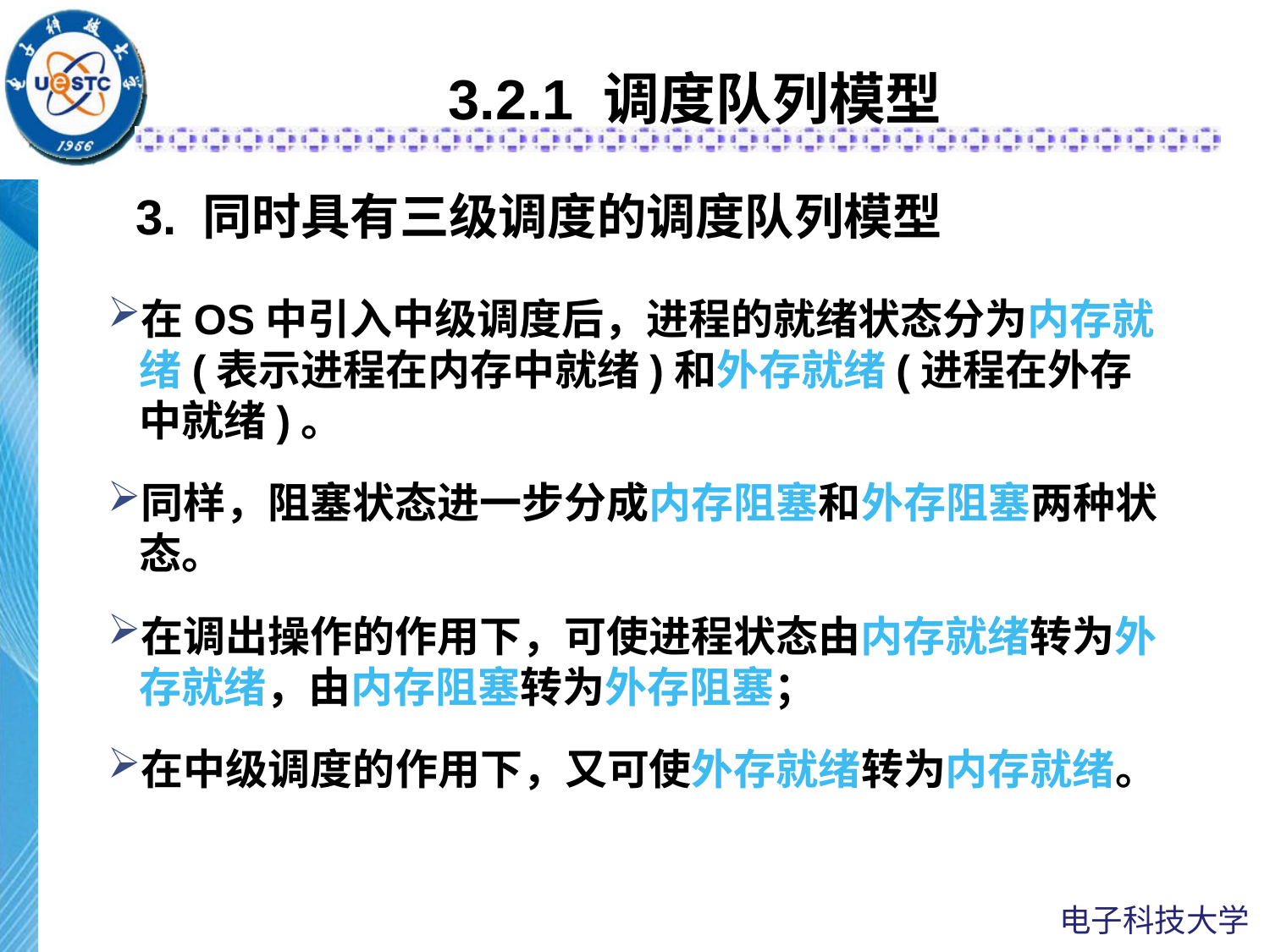

3.2.1 调度队列模型
3. 同时具有三级调度的调度队列模型
在OS中引入中级调度后，进程的就绪状态分为内存就绪(表示进程在内存中就绪)和外存就绪(进程在外存中就绪)。
同样，阻塞状态进一步分成内存阻塞和外存阻塞两种状态。
在调出操作的作用下，可使进程状态由内存就绪转为外存就绪，由内存阻塞转为外存阻塞；
在中级调度的作用下，又可使外存就绪转为内存就绪。